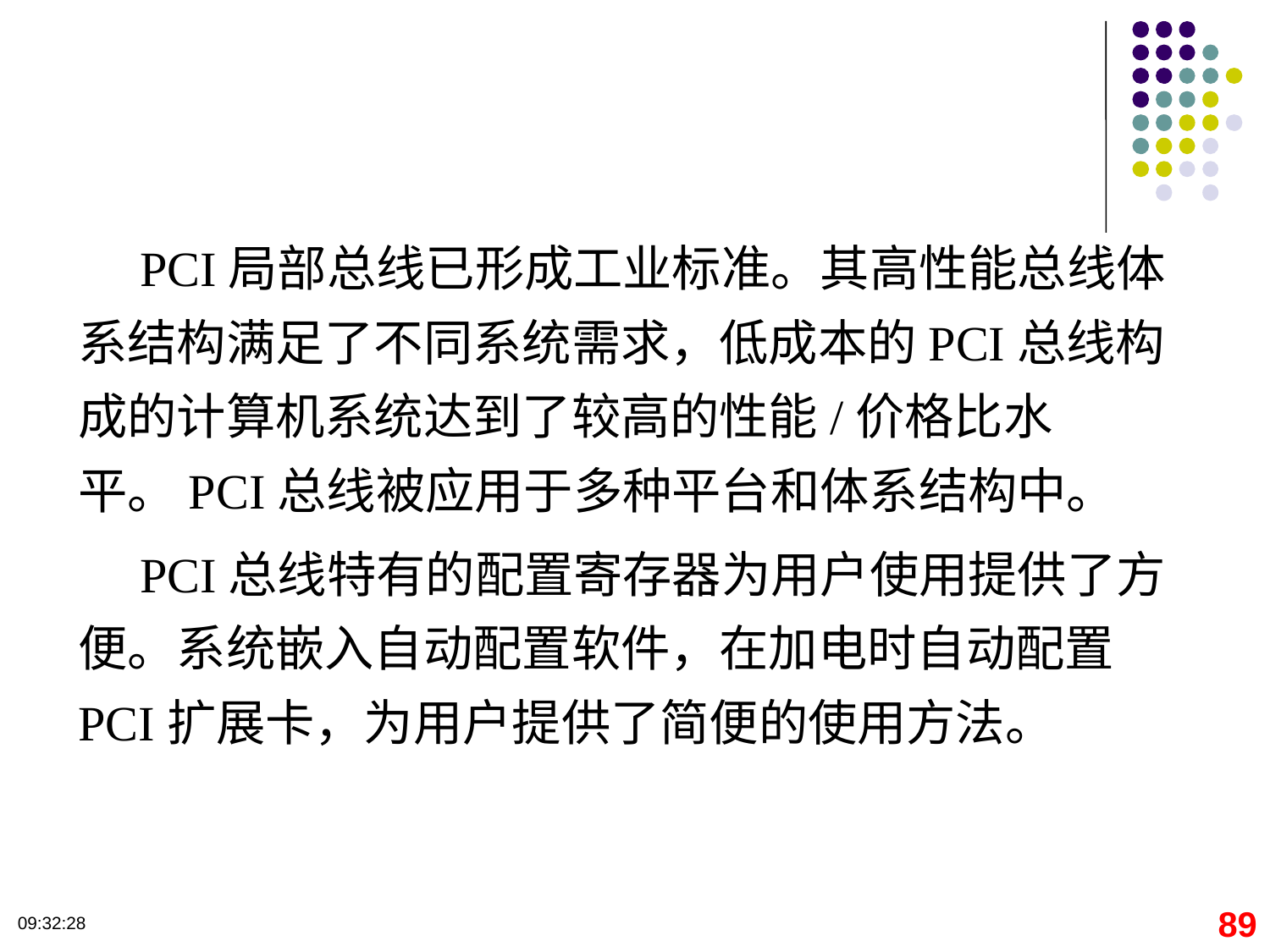

PCI局部总线已形成工业标准。其高性能总线体系结构满足了不同系统需求，低成本的PCI总线构成的计算机系统达到了较高的性能/价格比水平。PCI总线被应用于多种平台和体系结构中。
     PCI总线特有的配置寄存器为用户使用提供了方便。系统嵌入自动配置软件，在加电时自动配置PCI扩展卡，为用户提供了简便的使用方法。
89
09:32:28